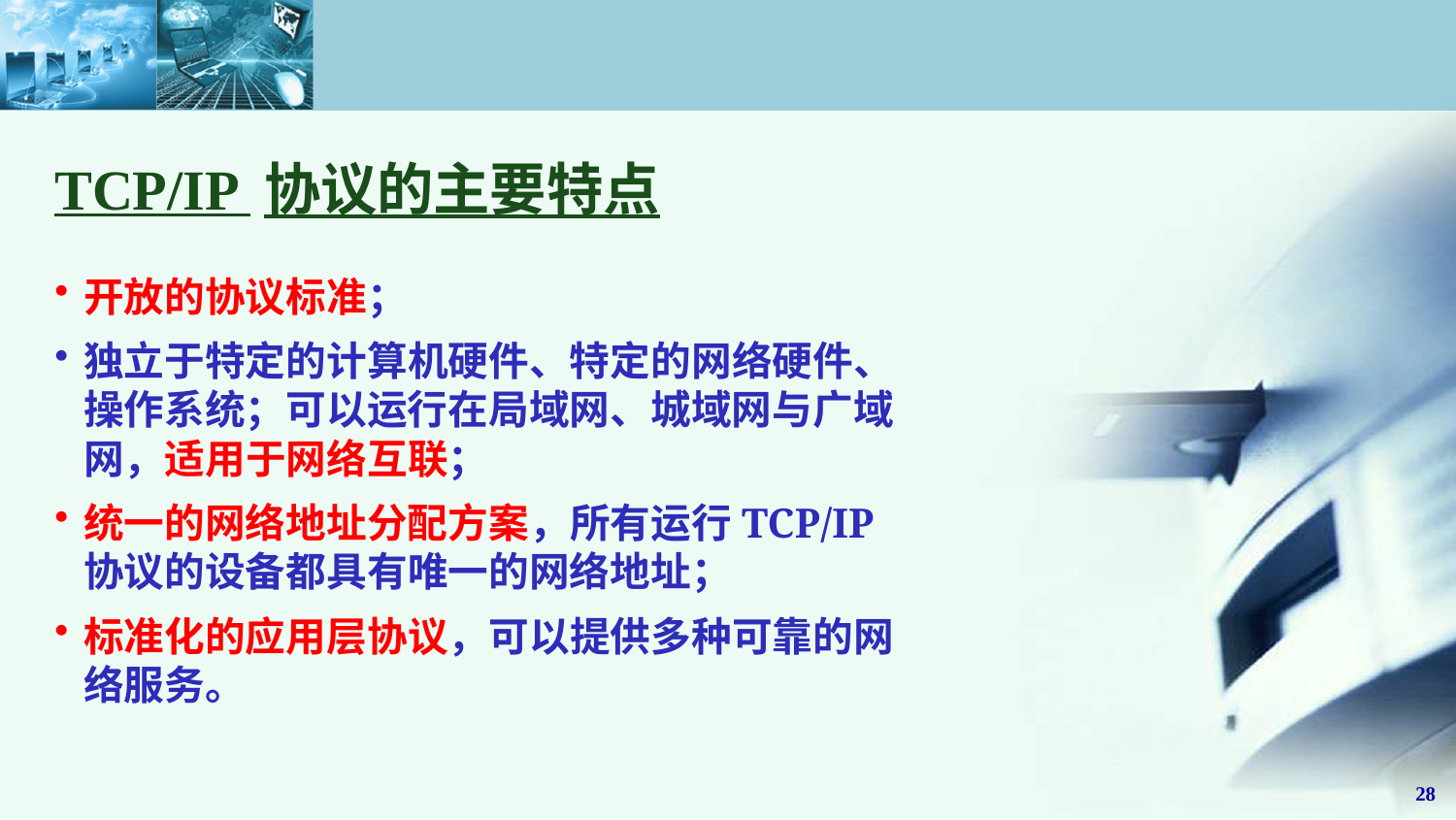

TCP/IP 协议的主要特点

开放的协议标准；
独立于特定的计算机硬件、特定的网络硬件、操作系统；可以运行在局域网、城域网与广域网，适用于网络互联；
统一的网络地址分配方案，所有运行TCP/IP协议的设备都具有唯一的网络地址；
标准化的应用层协议，可以提供多种可靠的网络服务。
28